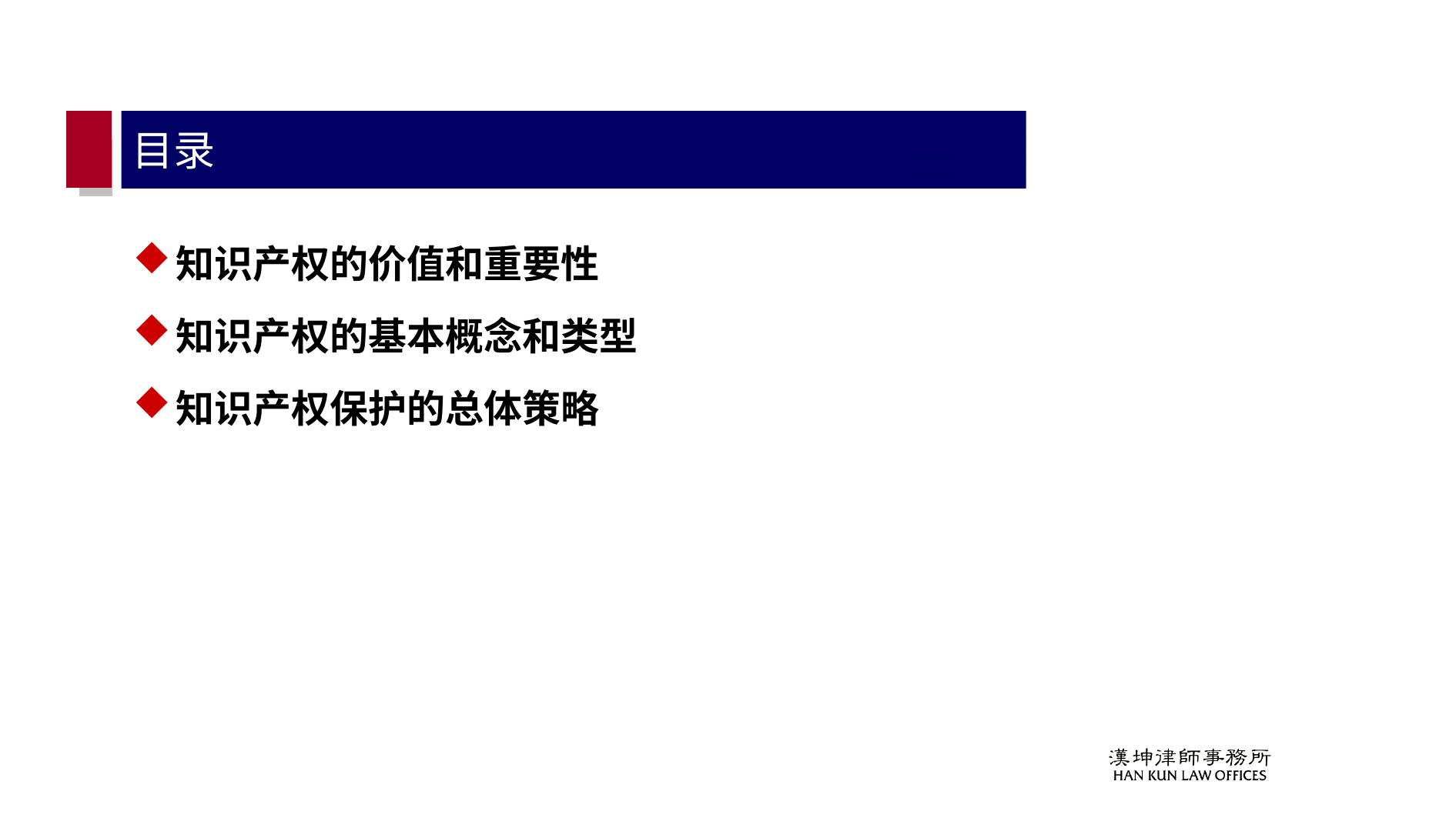

# 目录
知识产权的价值和重要性
知识产权的基本概念和类型
知识产权保护的总体策略